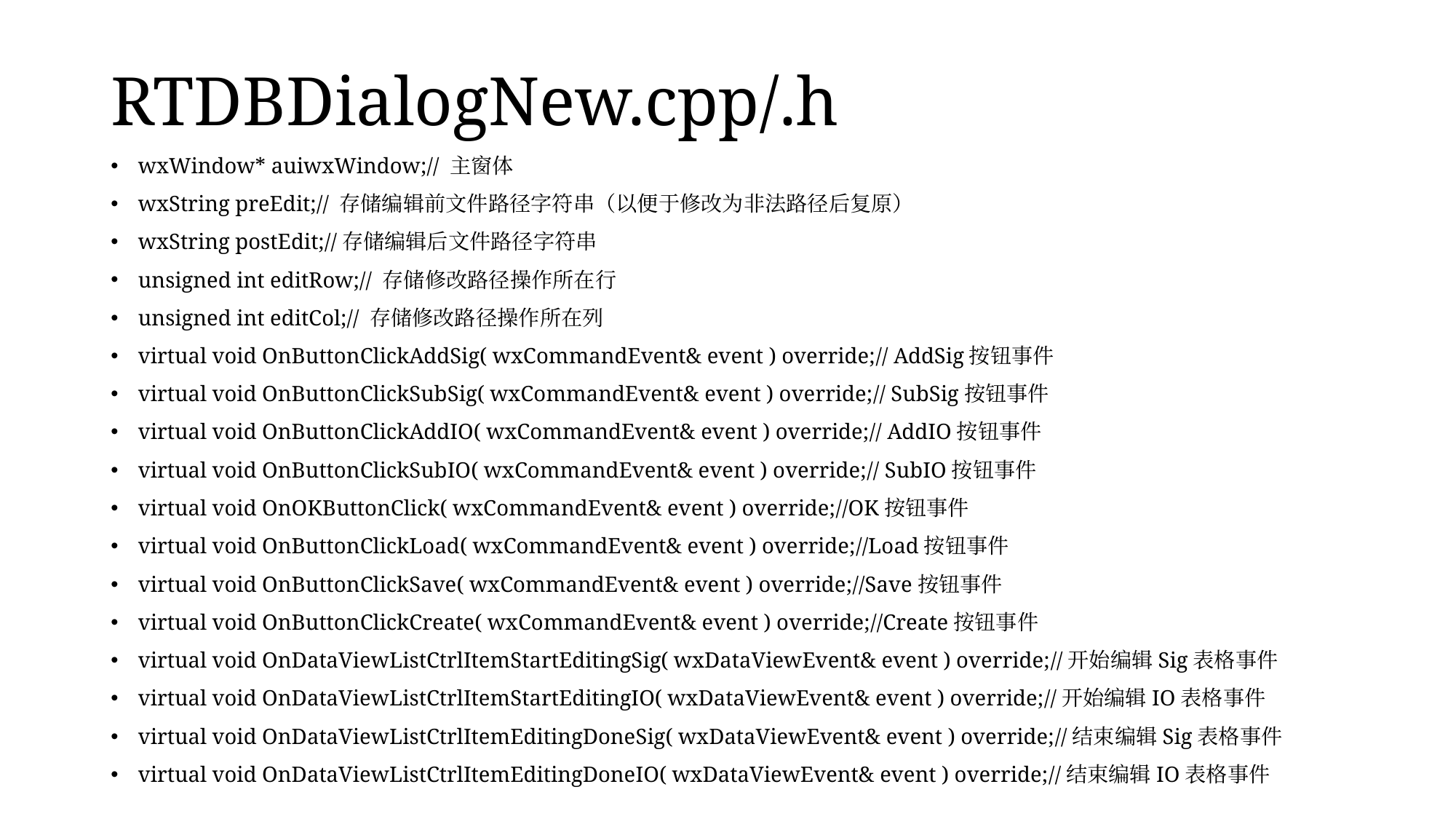

# RTDBDialogNew.cpp/.h
wxWindow* auiwxWindow;// 主窗体
wxString preEdit;// 存储编辑前文件路径字符串（以便于修改为非法路径后复原）
wxString postEdit;//存储编辑后文件路径字符串
unsigned int editRow;// 存储修改路径操作所在行
unsigned int editCol;// 存储修改路径操作所在列
virtual void OnButtonClickAddSig( wxCommandEvent& event ) override;// AddSig按钮事件
virtual void OnButtonClickSubSig( wxCommandEvent& event ) override;// SubSig按钮事件
virtual void OnButtonClickAddIO( wxCommandEvent& event ) override;// AddIO按钮事件
virtual void OnButtonClickSubIO( wxCommandEvent& event ) override;// SubIO按钮事件
virtual void OnOKButtonClick( wxCommandEvent& event ) override;//OK按钮事件
virtual void OnButtonClickLoad( wxCommandEvent& event ) override;//Load按钮事件
virtual void OnButtonClickSave( wxCommandEvent& event ) override;//Save按钮事件
virtual void OnButtonClickCreate( wxCommandEvent& event ) override;//Create按钮事件
virtual void OnDataViewListCtrlItemStartEditingSig( wxDataViewEvent& event ) override;//开始编辑Sig表格事件
virtual void OnDataViewListCtrlItemStartEditingIO( wxDataViewEvent& event ) override;//开始编辑IO表格事件
virtual void OnDataViewListCtrlItemEditingDoneSig( wxDataViewEvent& event ) override;//结束编辑Sig表格事件
virtual void OnDataViewListCtrlItemEditingDoneIO( wxDataViewEvent& event ) override;//结束编辑IO表格事件